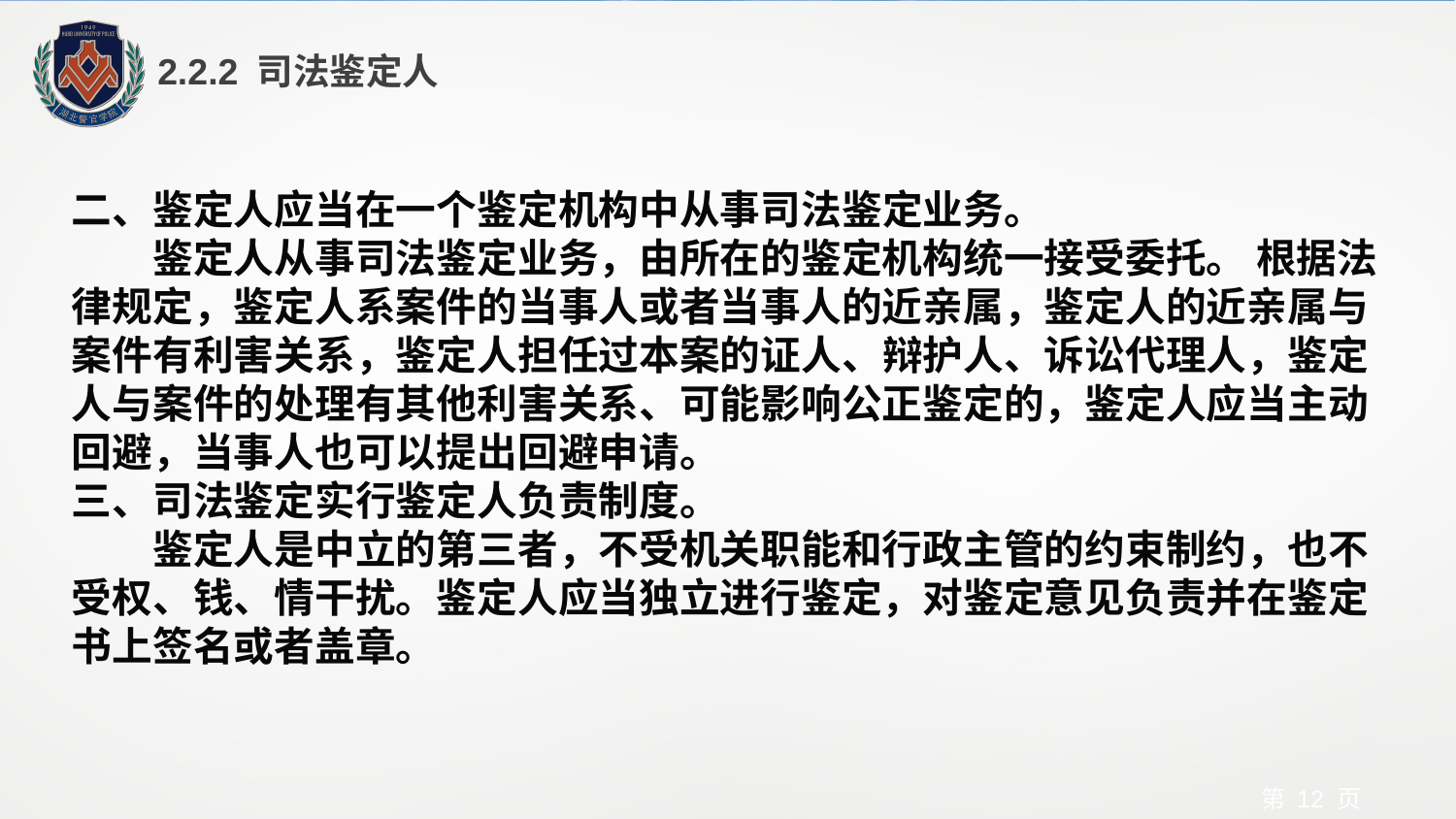

2.2.2 司法鉴定人
二、鉴定人应当在一个鉴定机构中从事司法鉴定业务。
　　鉴定人从事司法鉴定业务，由所在的鉴定机构统一接受委托。 根据法律规定，鉴定人系案件的当事人或者当事人的近亲属，鉴定人的近亲属与案件有利害关系，鉴定人担任过本案的证人、辩护人、诉讼代理人，鉴定人与案件的处理有其他利害关系、可能影响公正鉴定的，鉴定人应当主动回避，当事人也可以提出回避申请。
三、司法鉴定实行鉴定人负责制度。
　　鉴定人是中立的第三者，不受机关职能和行政主管的约束制约，也不受权、钱、情干扰。鉴定人应当独立进行鉴定，对鉴定意见负责并在鉴定书上签名或者盖章。